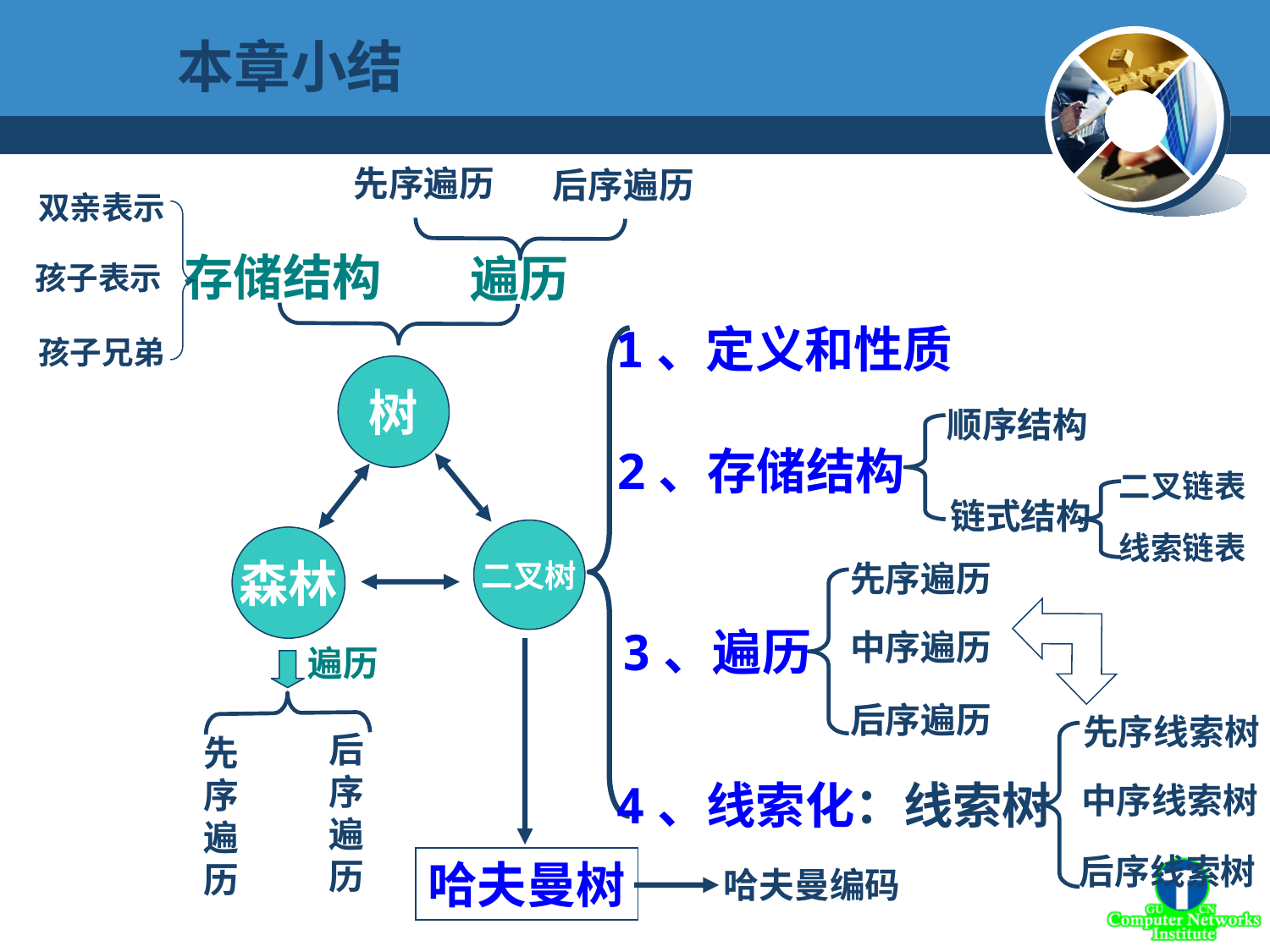

# 本章小结

先序遍历
后序遍历
双亲表示

孩子表示
孩子兄弟

存储结构
遍历
1、定义和性质

树

二叉树
森林

顺序结构

链式结构
2、存储结构
二叉链表

线索链表
先序遍历

中序遍历
后序遍历

3、遍历

遍历

哈夫曼树
先序线索树

中序线索树
后序线索树
后
序
遍
历
先
序
遍
历
4、线索化：线索树
哈夫曼编码

159